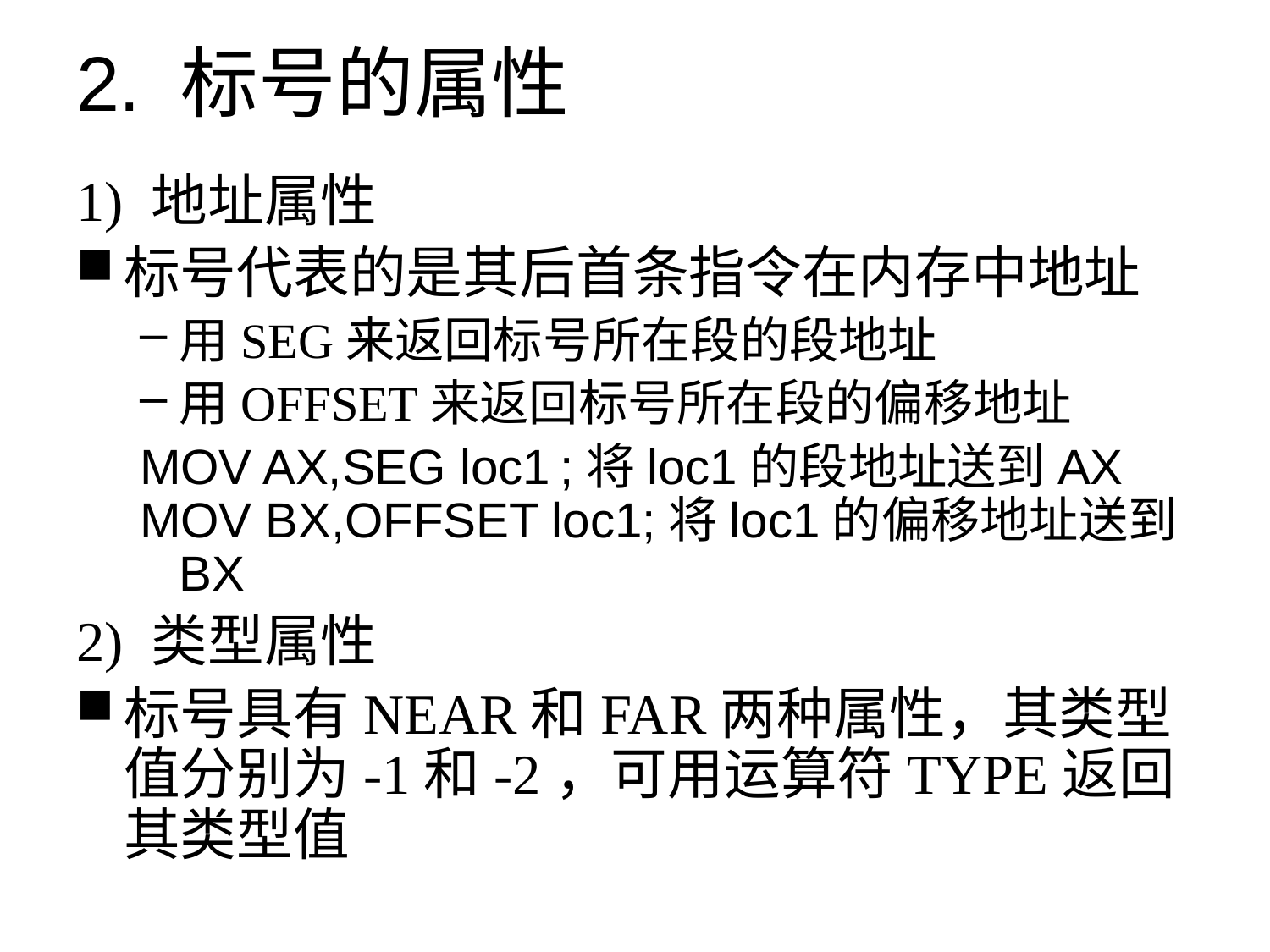

# 2. 标号的属性
1) 地址属性
标号代表的是其后首条指令在内存中地址
用SEG来返回标号所在段的段地址
用OFFSET来返回标号所在段的偏移地址
MOV AX,SEG loc1	;将loc1的段地址送到AX
MOV BX,OFFSET loc1;将loc1的偏移地址送到BX
2) 类型属性
标号具有NEAR和FAR两种属性，其类型值分别为-1和-2，可用运算符TYPE返回其类型值